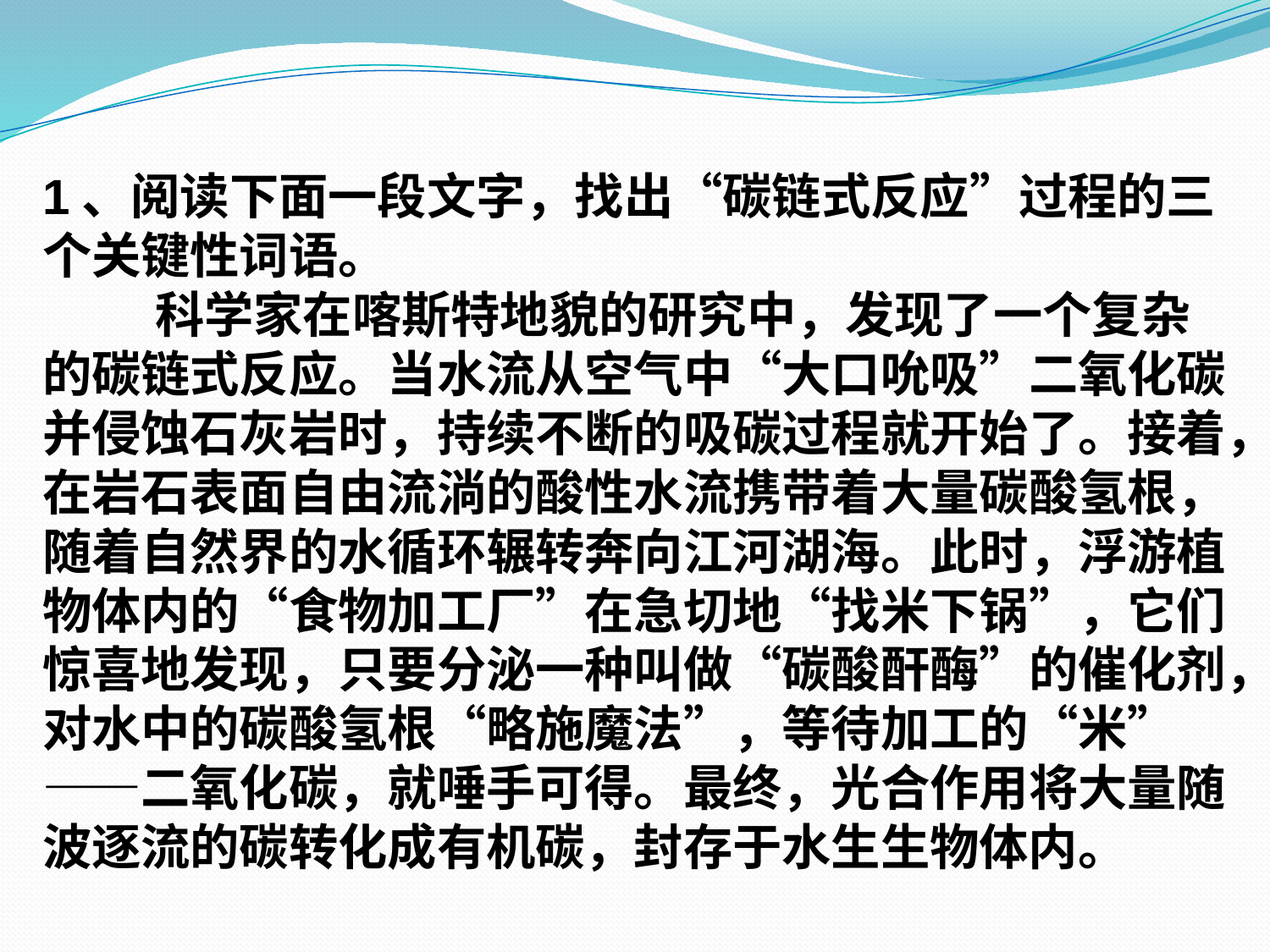

1、阅读下面一段文字，找出“碳链式反应”过程的三个关键性词语。
         科学家在喀斯特地貌的研究中，发现了一个复杂的碳链式反应。当水流从空气中“大口吮吸”二氧化碳并侵蚀石灰岩时，持续不断的吸碳过程就开始了。接着，在岩石表面自由流淌的酸性水流携带着大量碳酸氢根，随着自然界的水循环辗转奔向江河湖海。此时，浮游植物体内的“食物加工厂”在急切地“找米下锅”，它们惊喜地发现，只要分泌一种叫做“碳酸酐酶”的催化剂，对水中的碳酸氢根“略施魔法”，等待加工的“米”——二氧化碳，就唾手可得。最终，光合作用将大量随波逐流的碳转化成有机碳，封存于水生生物体内。